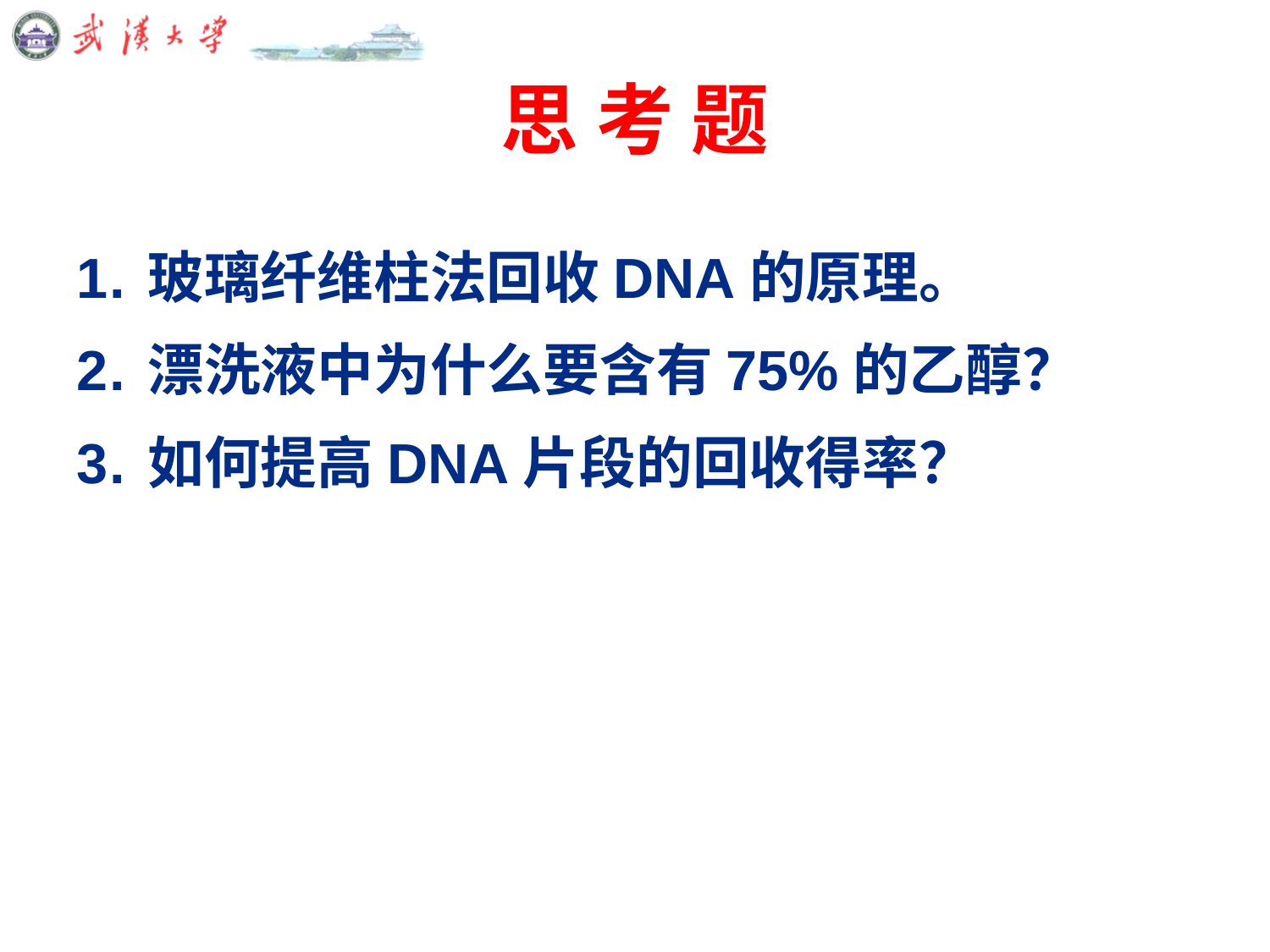

# 思 考 题

玻璃纤维柱法回收DNA的原理。
漂洗液中为什么要含有75%的乙醇？
如何提高DNA片段的回收得率？